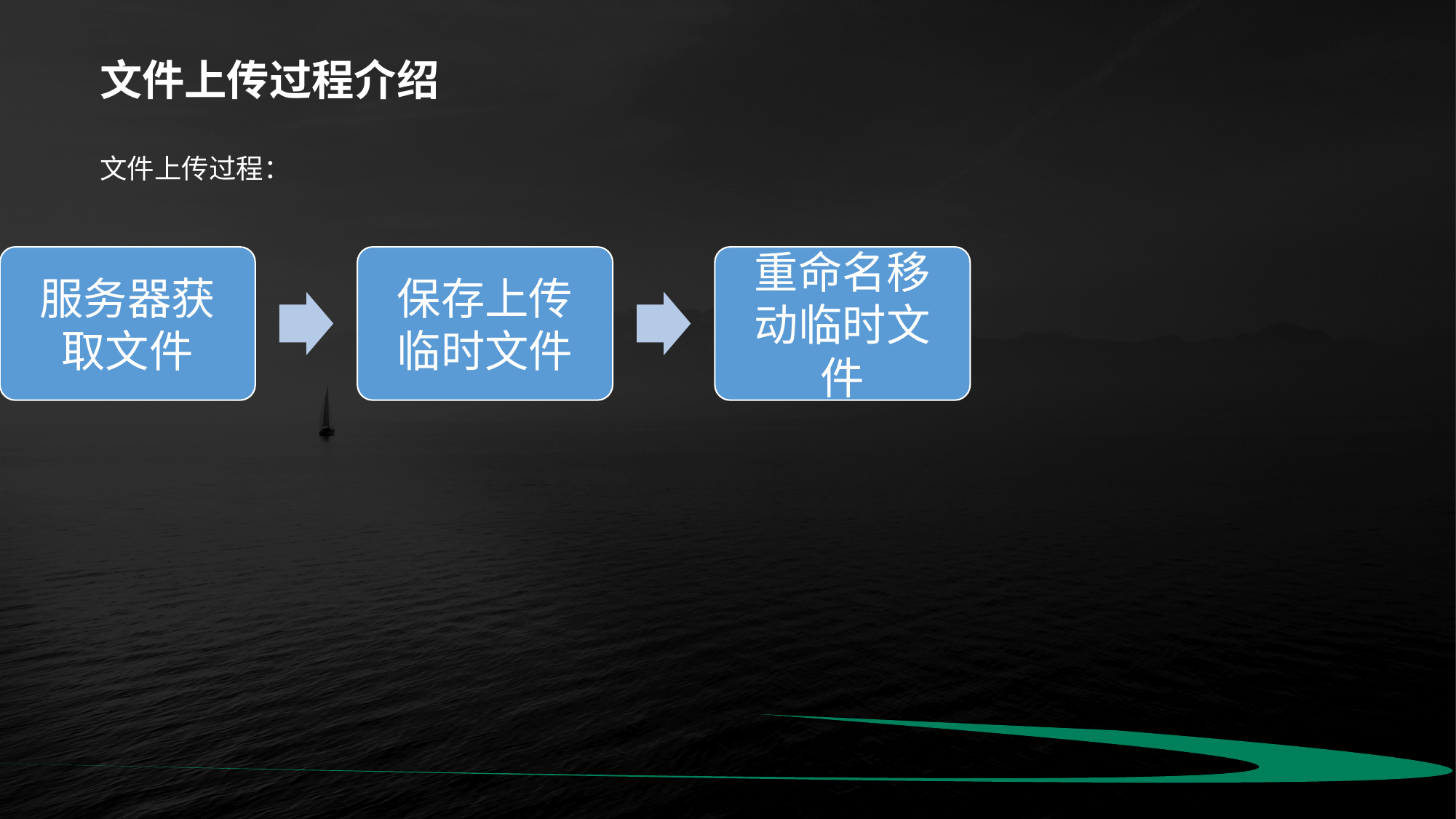

文件上传过程介绍
服务器获取文件
保存上传临时文件
重命名移动临时文件

文件上传过程：